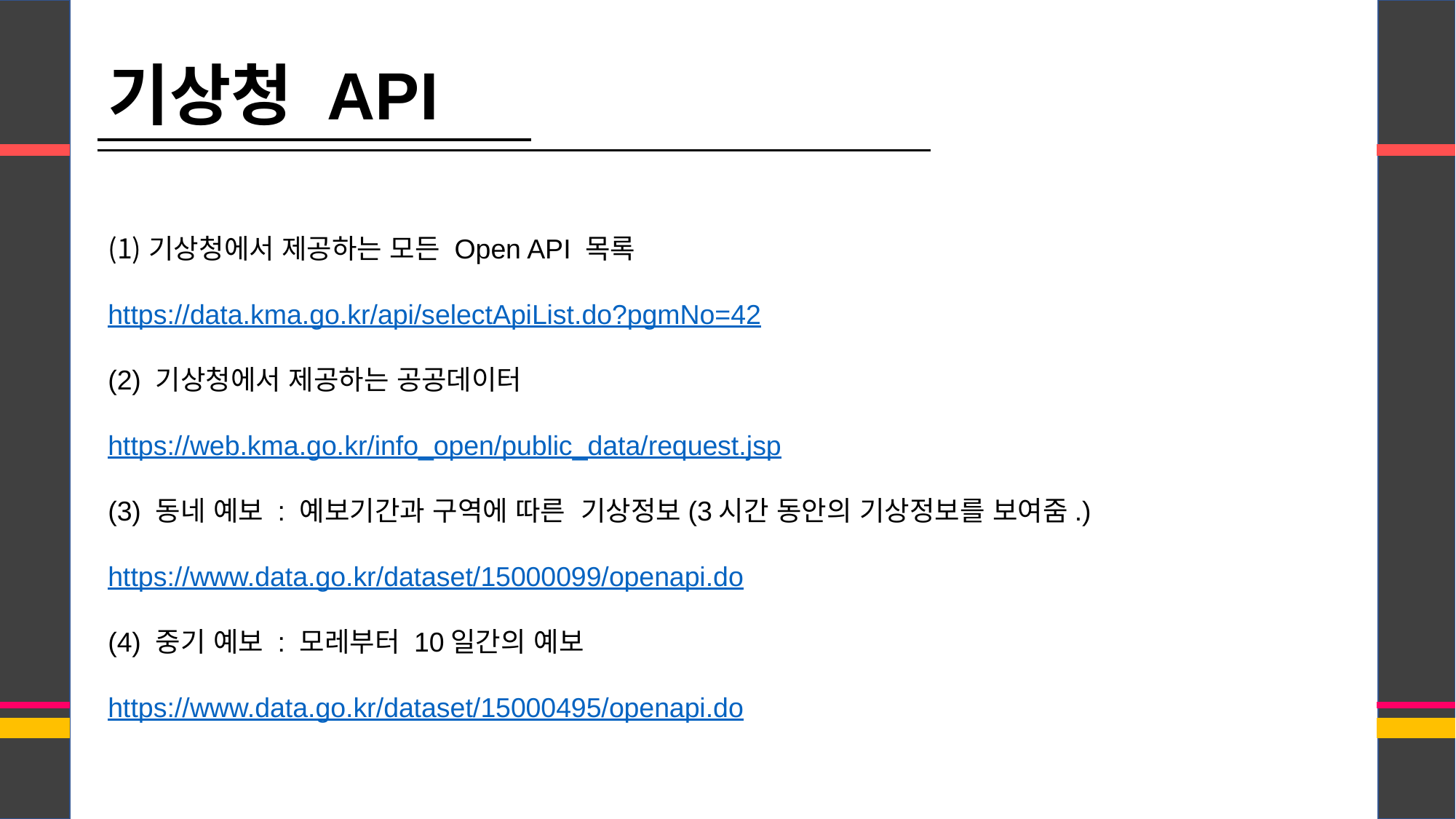

기상청 API
기상청에서 제공하는 모든 Open API 목록
https://data.kma.go.kr/api/selectApiList.do?pgmNo=42
(2) 기상청에서 제공하는 공공데이터
https://web.kma.go.kr/info_open/public_data/request.jsp
(3) 동네 예보 : 예보기간과 구역에 따른  기상정보(3시간 동안의 기상정보를 보여줌.)
https://www.data.go.kr/dataset/15000099/openapi.do
(4) 중기 예보 : 모레부터 10일간의 예보
https://www.data.go.kr/dataset/15000495/openapi.do